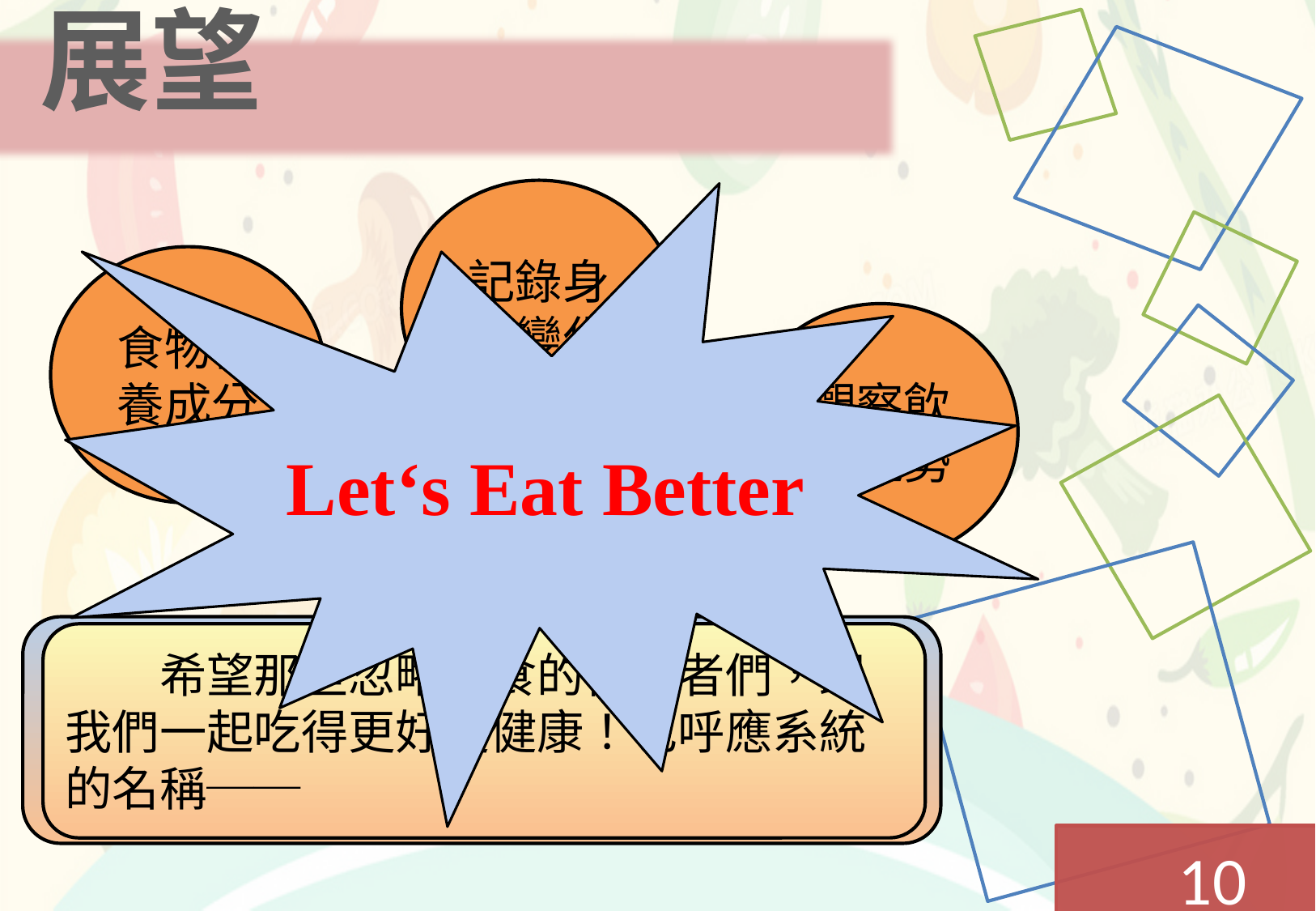

展望

記錄身體變化
Let‘s Eat Better
食物營養成分
觀察飲食趨勢

　　希望那些忽略飲食的使用者們，跟我們一起吃得更好更健康！也呼應系統的名稱──
10